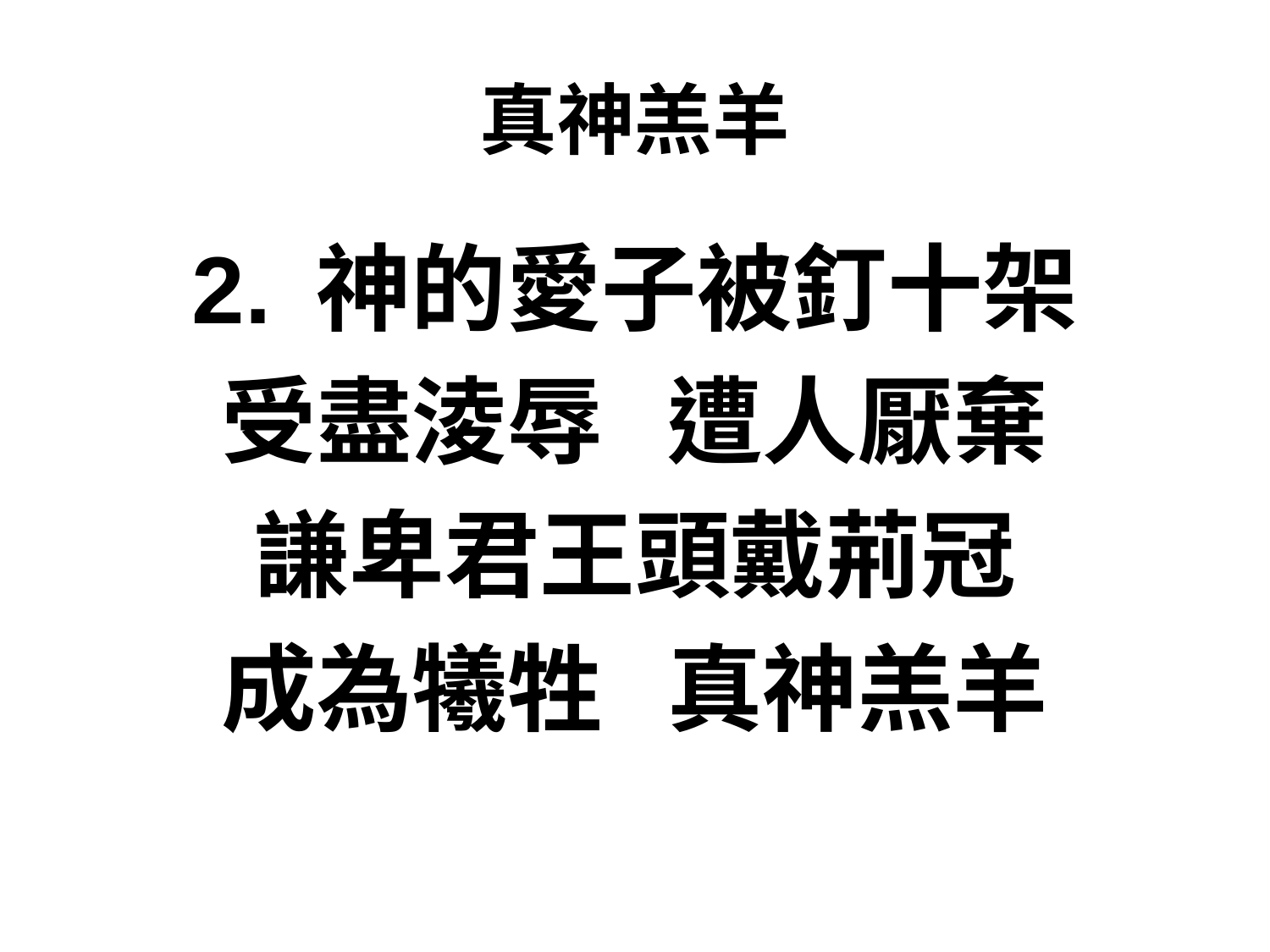

# 真神羔羊
2. 神的愛子被釘十架
受盡淩辱   遭人厭棄
謙卑君王頭戴荊冠
成為犧牲   真神羔羊